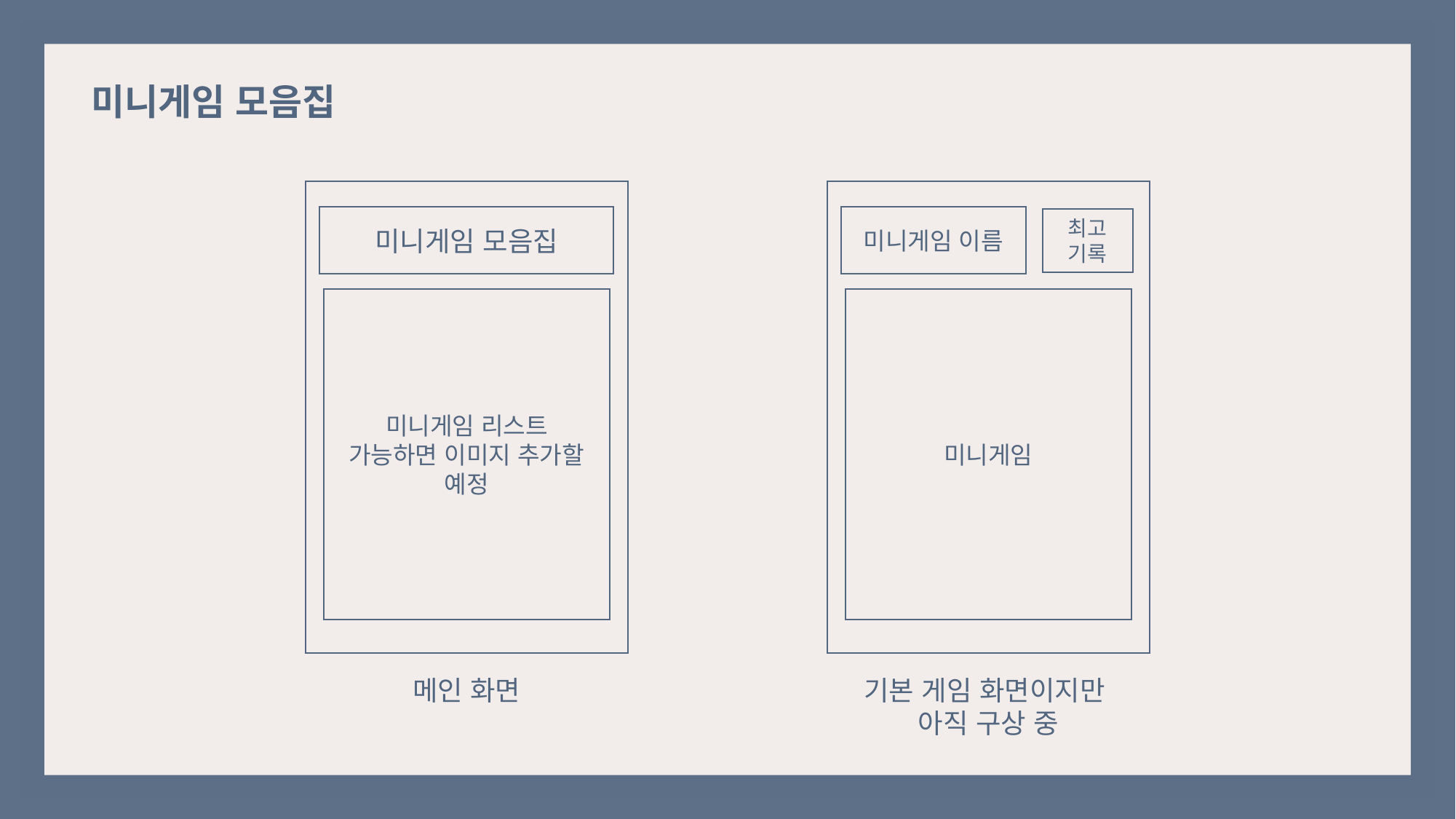

미니게임 모음집

미니게임 모음집
미니게임 리스트
가능하면 이미지 추가할 예정
메인 화면

미니게임 이름
최고 기록
미니게임
기본 게임 화면이지만
아직 구상 중